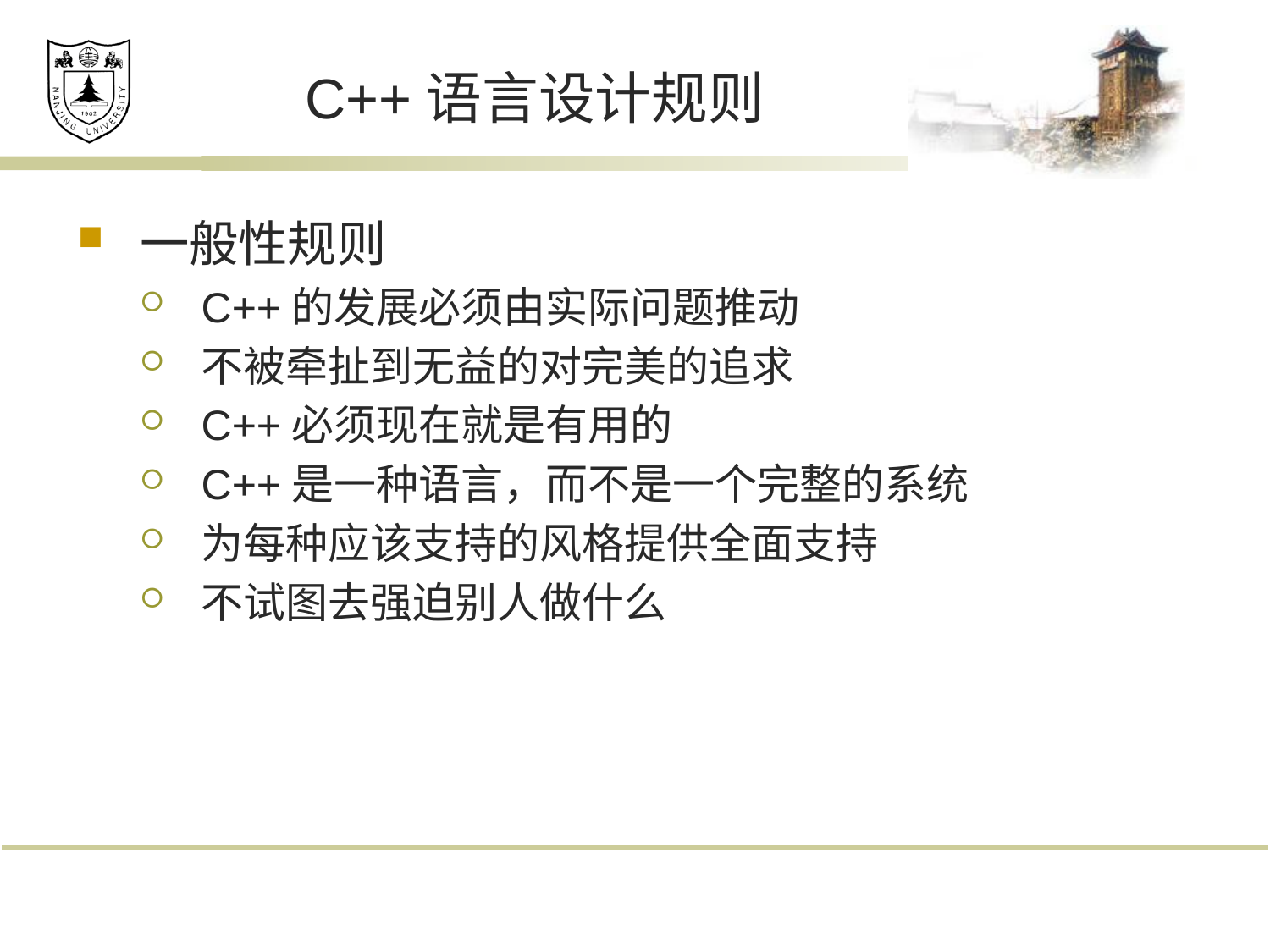

# C++语言设计规则
一般性规则
C++的发展必须由实际问题推动
不被牵扯到无益的对完美的追求
C++必须现在就是有用的
C++是一种语言，而不是一个完整的系统
为每种应该支持的风格提供全面支持
不试图去强迫别人做什么

16